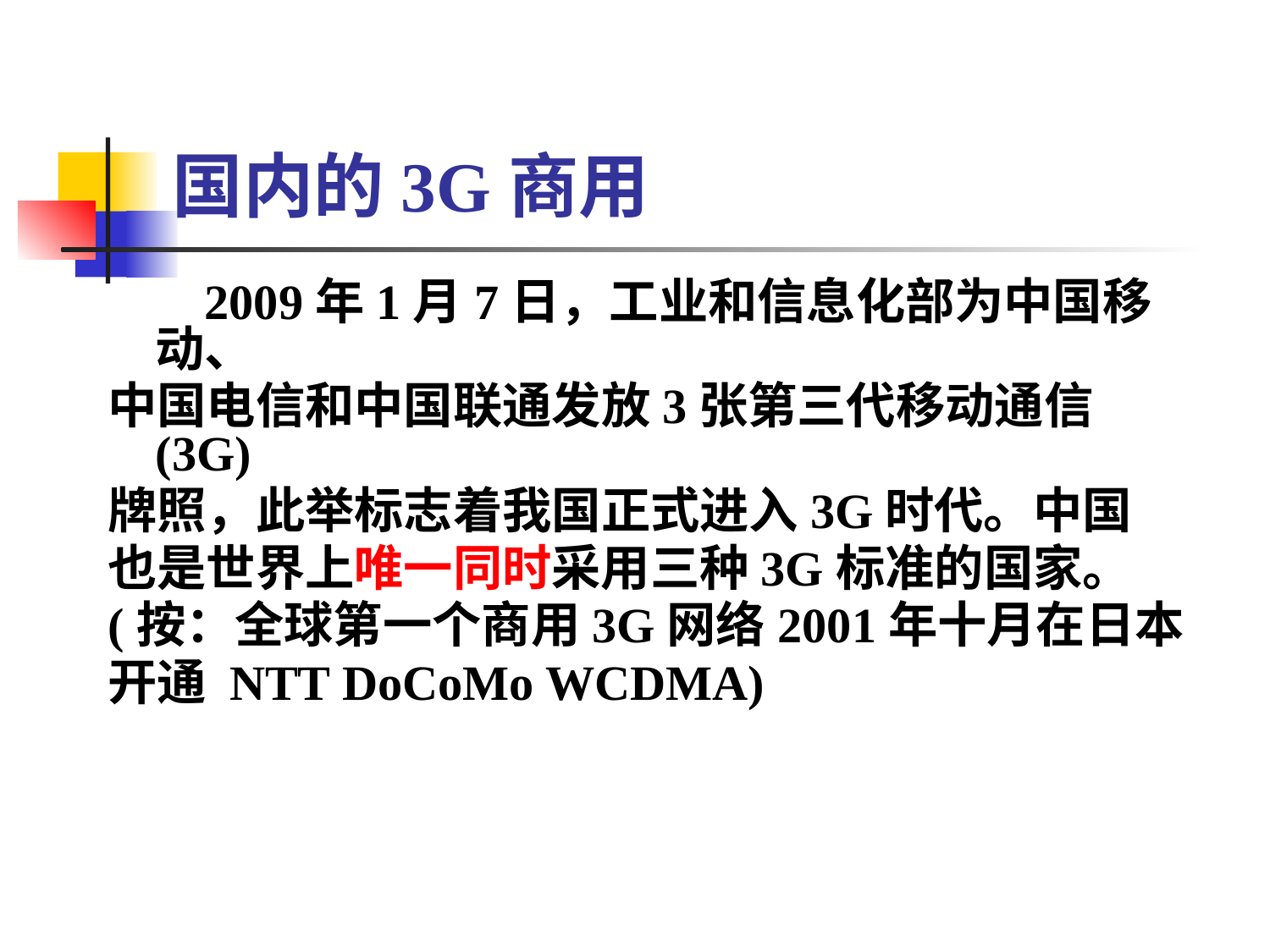

# 国内的3G商用
            2009年1月7日，工业和信息化部为中国移动、
中国电信和中国联通发放3张第三代移动通信(3G)
牌照，此举标志着我国正式进入3G时代。中国
也是世界上唯一同时采用三种3G标准的国家。
(按：全球第一个商用3G网络2001年十月在日本
开通 NTT DoCoMo WCDMA)